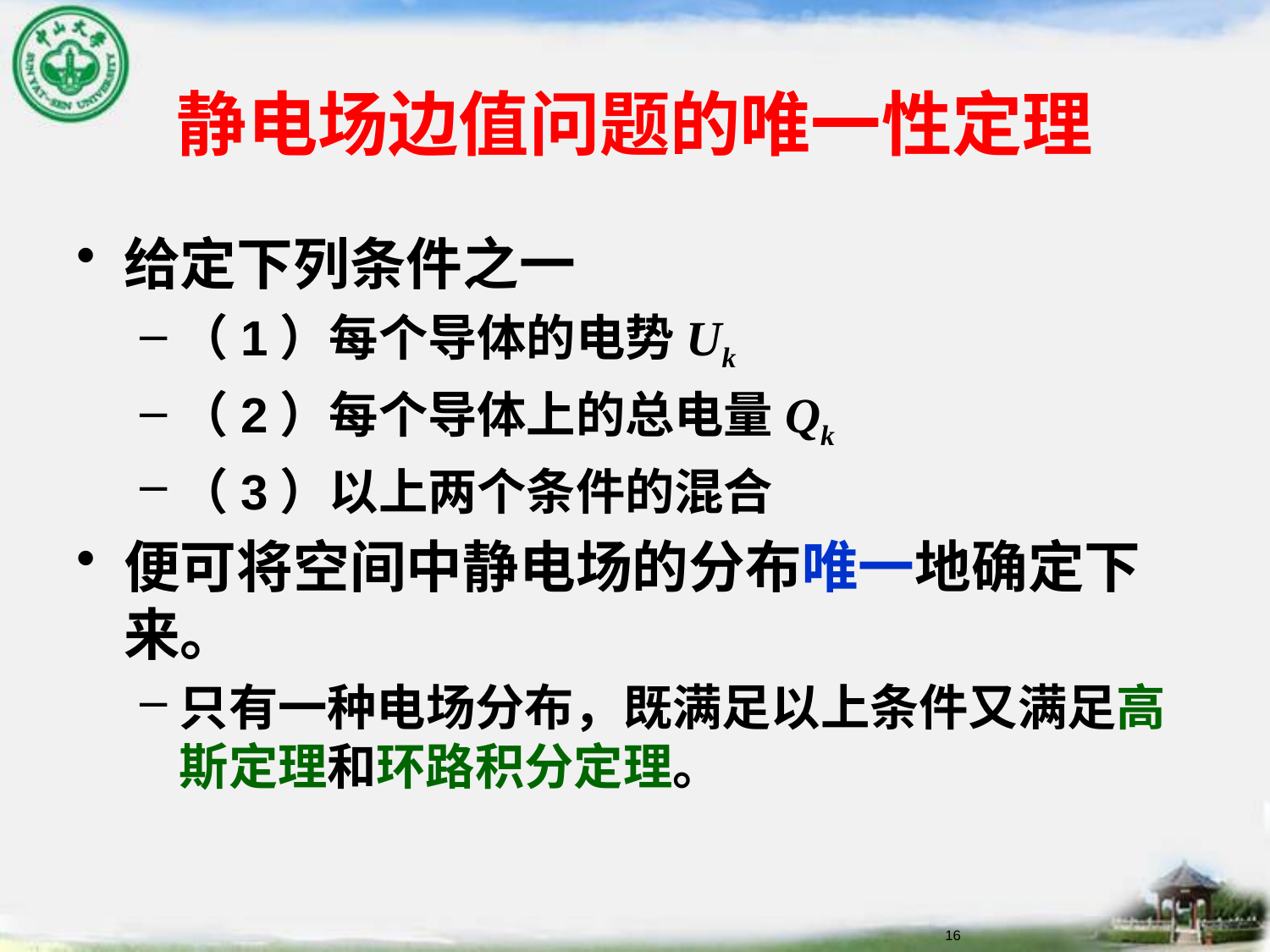

# 静电场边值问题的唯一性定理
给定下列条件之一
（1）每个导体的电势Uk
（2）每个导体上的总电量Qk
（3）以上两个条件的混合
便可将空间中静电场的分布唯一地确定下来。
只有一种电场分布，既满足以上条件又满足高斯定理和环路积分定理。
16